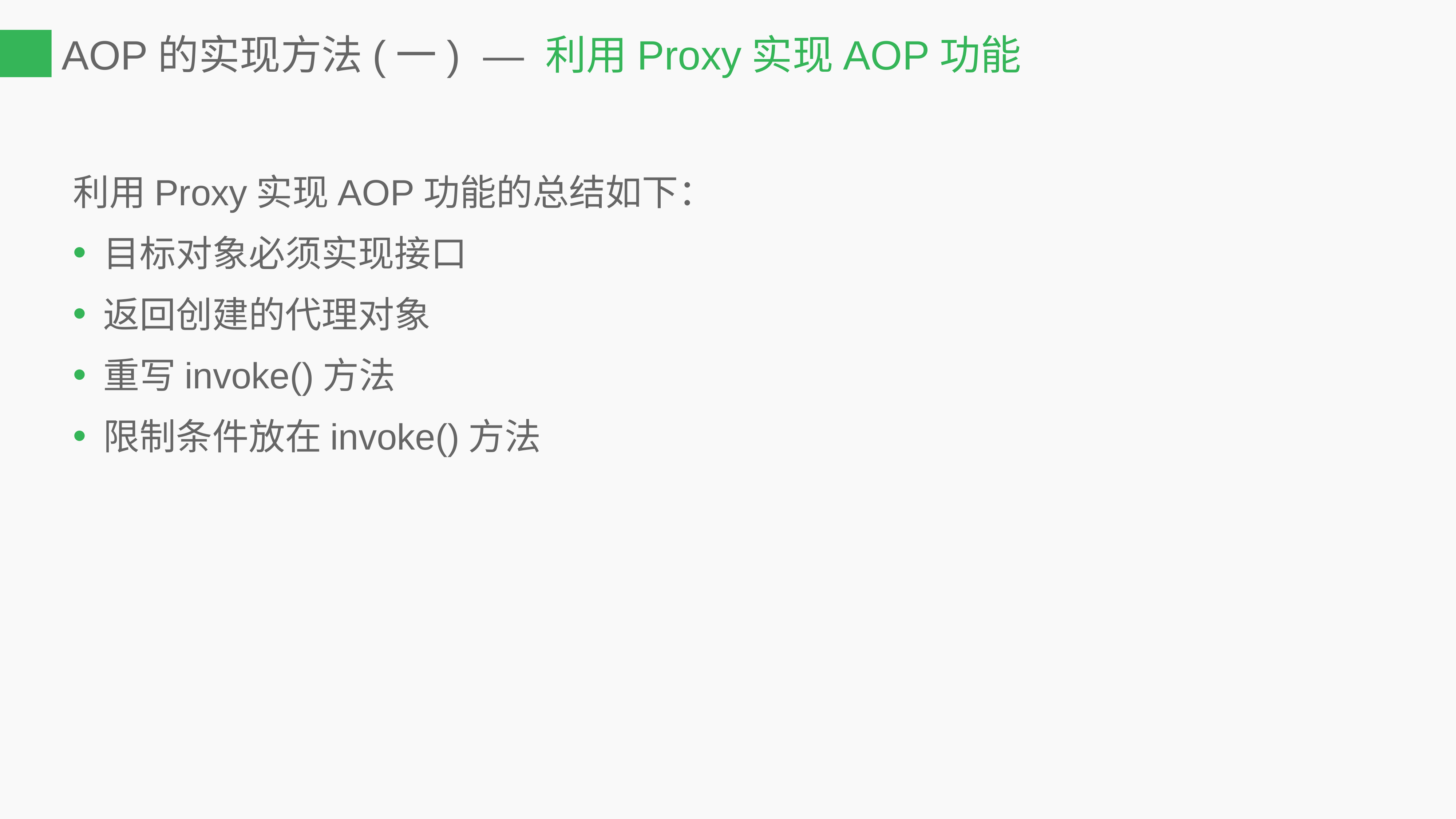

# AOP的实现方法(一)  — 利用Proxy实现AOP功能
利用Proxy实现AOP功能的总结如下：
目标对象必须实现接口
返回创建的代理对象
重写invoke()方法
限制条件放在invoke()方法